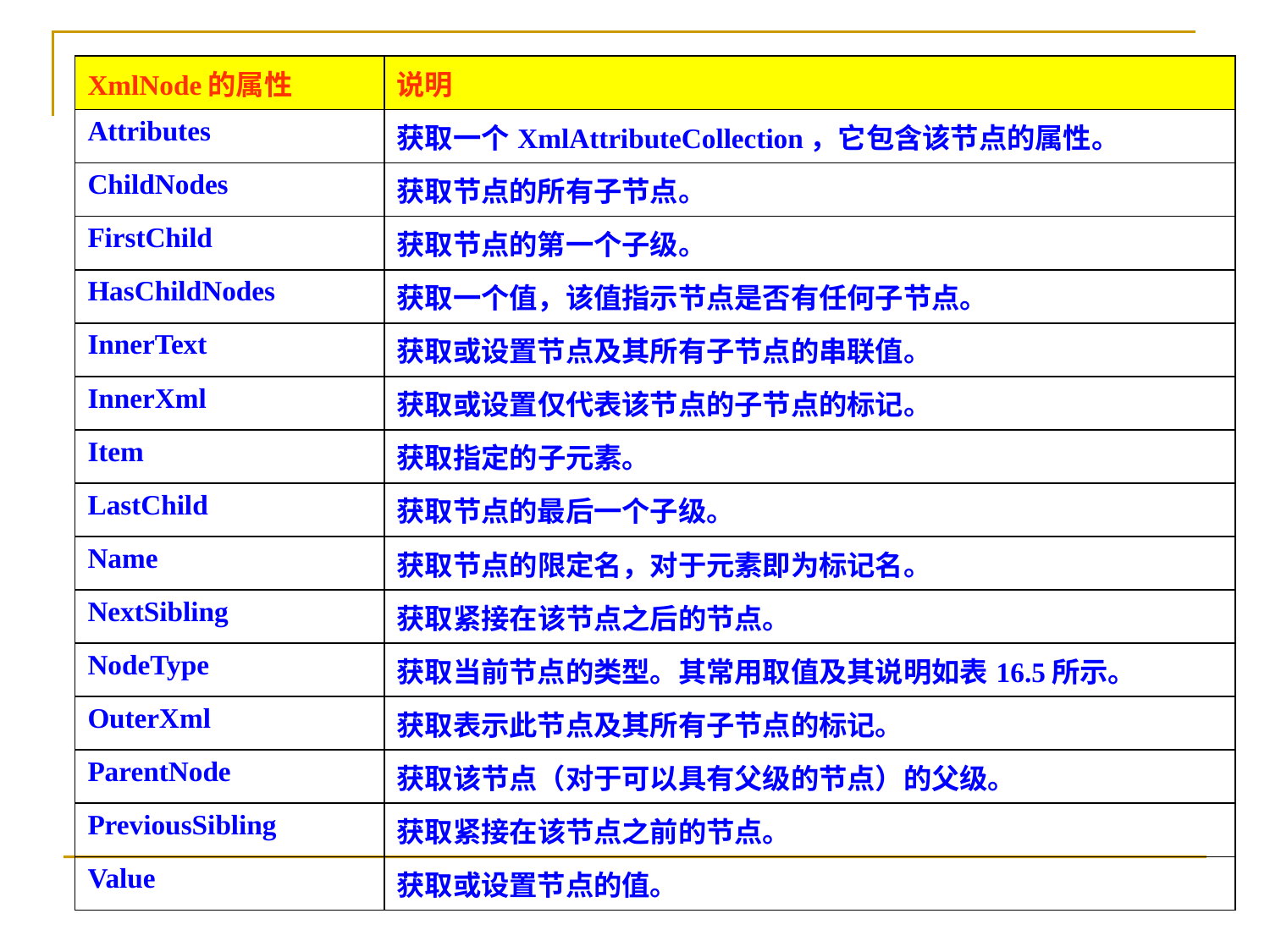

| XmlNode的属性 | 说明 |
| --- | --- |
| Attributes | 获取一个XmlAttributeCollection，它包含该节点的属性。 |
| ChildNodes | 获取节点的所有子节点。 |
| FirstChild | 获取节点的第一个子级。 |
| HasChildNodes | 获取一个值，该值指示节点是否有任何子节点。 |
| InnerText | 获取或设置节点及其所有子节点的串联值。 |
| InnerXml | 获取或设置仅代表该节点的子节点的标记。 |
| Item | 获取指定的子元素。 |
| LastChild | 获取节点的最后一个子级。 |
| Name | 获取节点的限定名，对于元素即为标记名。 |
| NextSibling | 获取紧接在该节点之后的节点。 |
| NodeType | 获取当前节点的类型。其常用取值及其说明如表16.5所示。 |
| OuterXml | 获取表示此节点及其所有子节点的标记。 |
| ParentNode | 获取该节点（对于可以具有父级的节点）的父级。 |
| PreviousSibling | 获取紧接在该节点之前的节点。 |
| Value | 获取或设置节点的值。 |